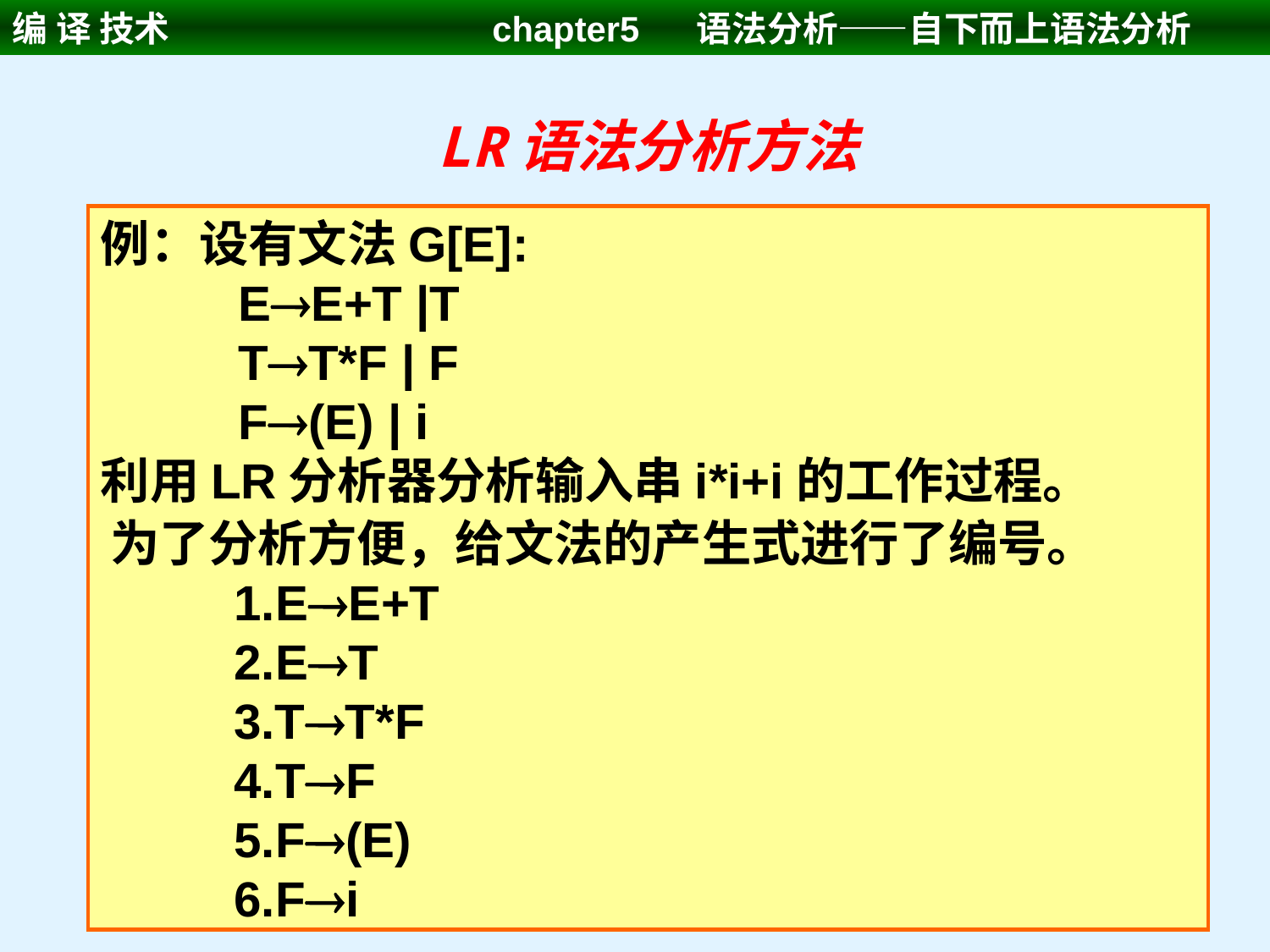

LR语法分析方法
例：设有文法G[E]:
          E→E+T |T
          T→T*F | F
          F→(E) | i
利用LR分析器分析输入串i*i+i的工作过程。

为了分析方便，给文法的产生式进行了编号。
         1.E→E+T
         2.E→T
         3.T→T*F
         4.T→F
         5.F→(E)
         6.F→i